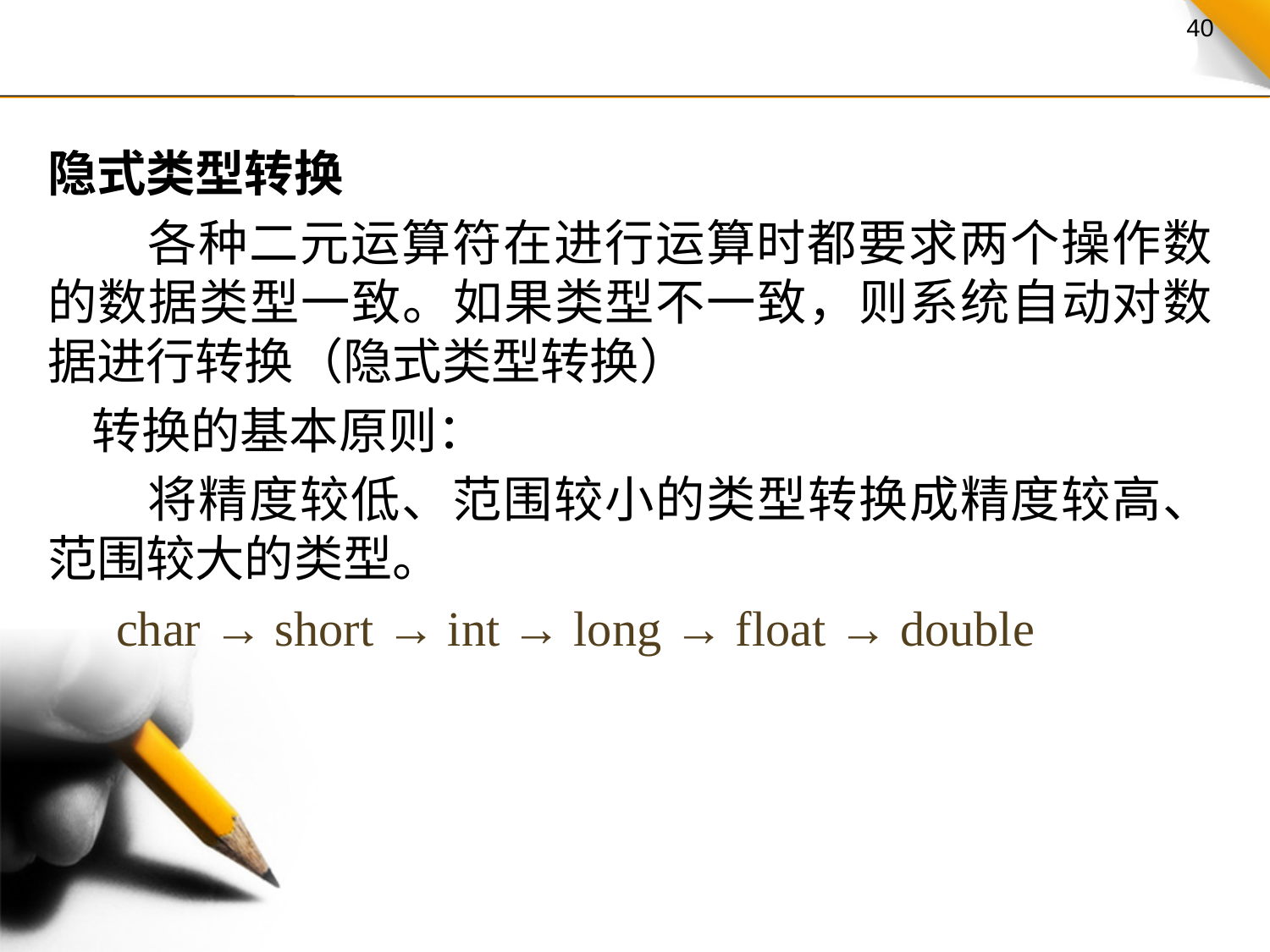

隐式类型转换
       各种二元运算符在进行运算时都要求两个操作数的数据类型一致。如果类型不一致，则系统自动对数据进行转换（隐式类型转换）
   转换的基本原则：
       将精度较低、范围较小的类型转换成精度较高、范围较大的类型。
     char → short → int → long → float → double